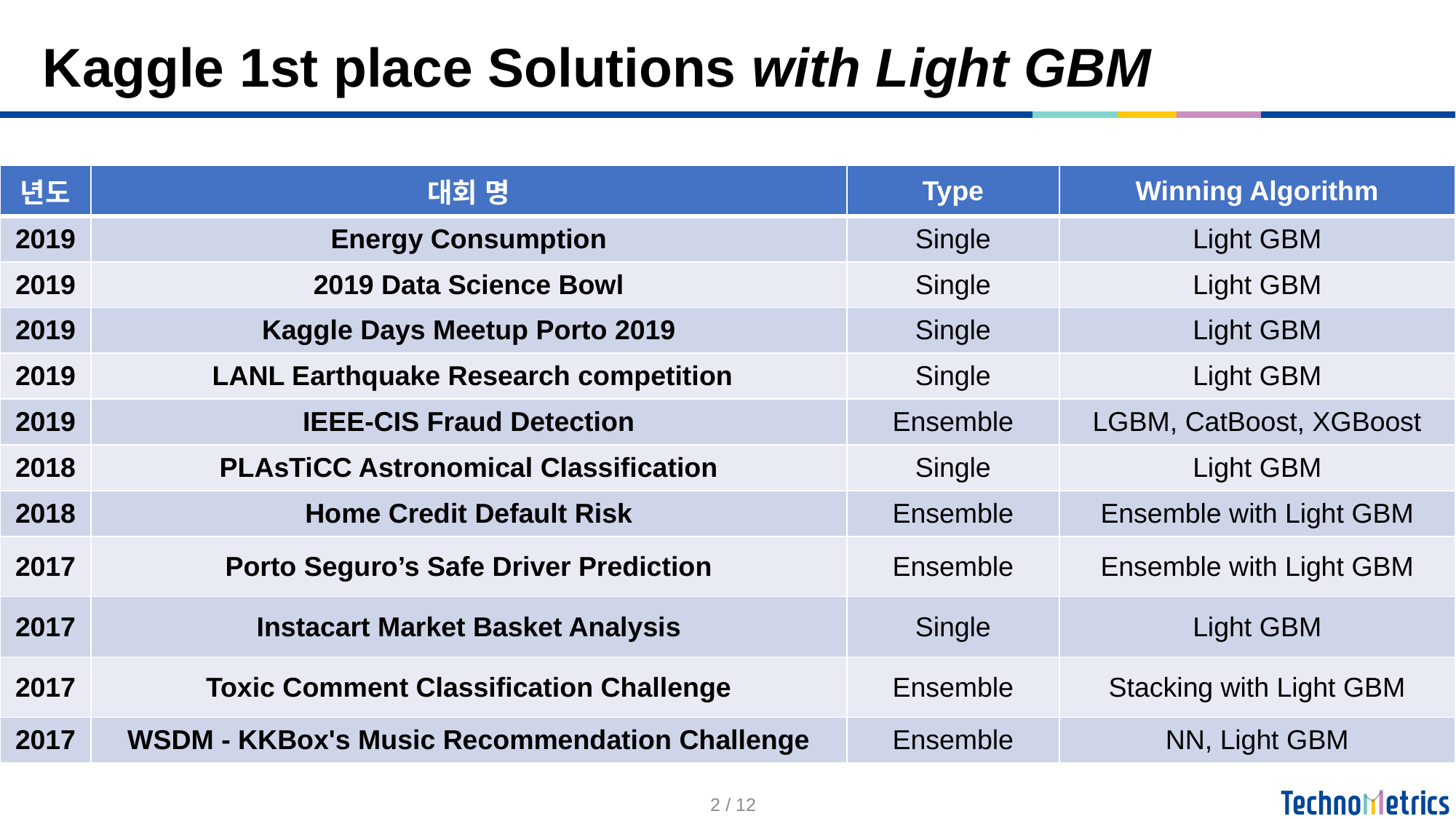

# Kaggle 1st place Solutions with Light GBM
| 년도 | 대회 명 | Type | Winning Algorithm |
| --- | --- | --- | --- |
| 2019 | Energy Consumption | Single | Light GBM |
| 2019 | 2019 Data Science Bowl | Single | Light GBM |
| 2019 | Kaggle Days Meetup Porto 2019 | Single | Light GBM |
| 2019 | LANL Earthquake Research competition | Single | Light GBM |
| 2019 | IEEE-CIS Fraud Detection | Ensemble | LGBM, CatBoost, XGBoost |
| 2018 | PLAsTiCC Astronomical Classification | Single | Light GBM |
| 2018 | Home Credit Default Risk | Ensemble | Ensemble with Light GBM |
| 2017 | Porto Seguro’s Safe Driver Prediction | Ensemble | Ensemble with Light GBM |
| 2017 | Instacart Market Basket Analysis | Single | Light GBM |
| 2017 | Toxic Comment Classification Challenge | Ensemble | Stacking with Light GBM |
| 2017 | WSDM - KKBox's Music Recommendation Challenge | Ensemble | NN, Light GBM |
2 / 12